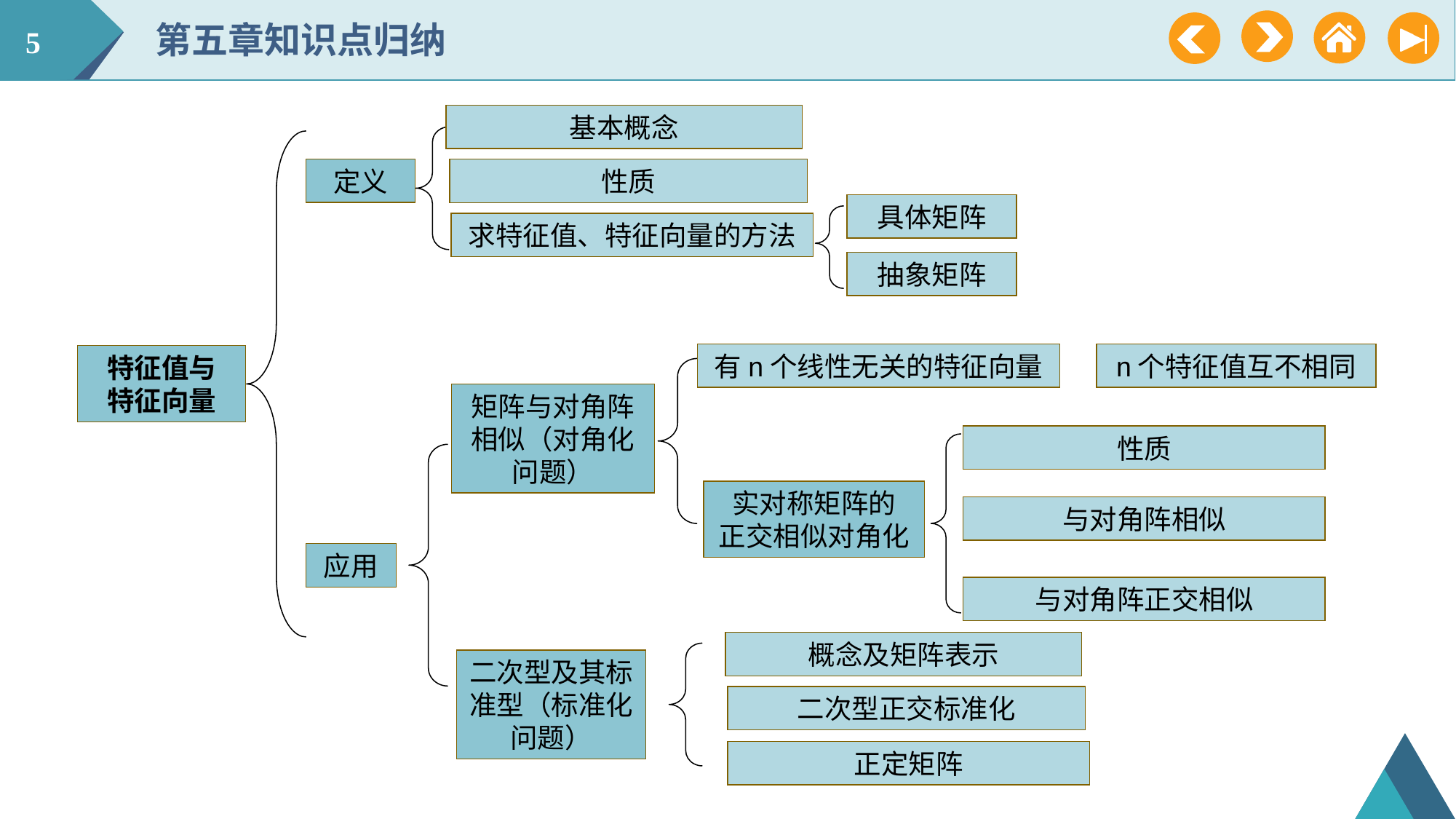

5              第五章知识点归纳
基本概念

定义
性质
具体矩阵

求特征值、特征向量的方法
抽象矩阵
有n个线性无关的特征向量
n个特征值互不相同
特征值与
特征向量

矩阵与对角阵相似（对角化问题）
性质

实对称矩阵的
正交相似对角化
与对角阵相似
应用
与对角阵正交相似
概念及矩阵表示

二次型及其标准型（标准化问题）
二次型正交标准化
正定矩阵
1